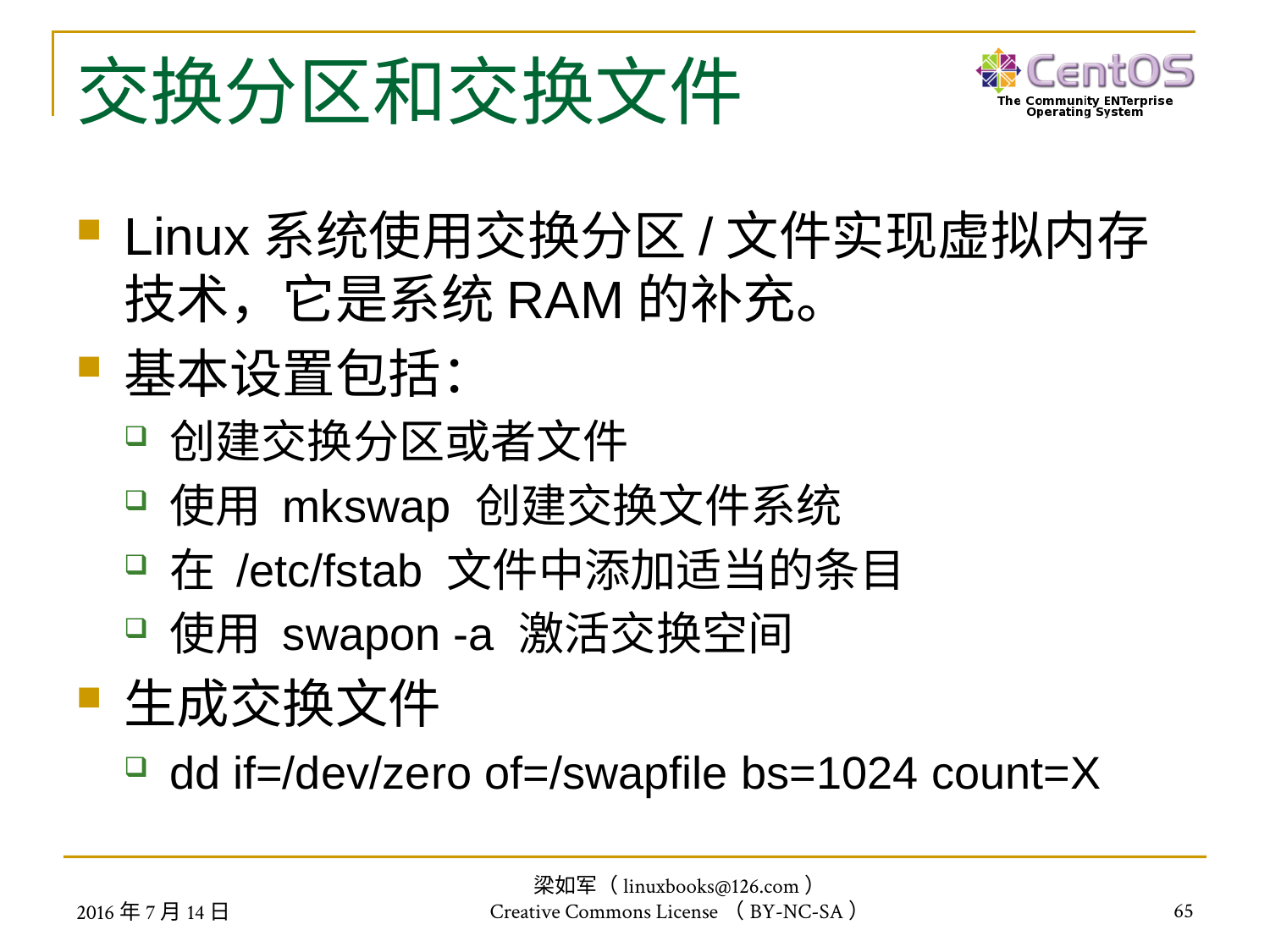

# 交换分区和交换文件
Linux系统使用交换分区/文件实现虚拟内存技术，它是系统RAM的补充。
基本设置包括：
创建交换分区或者文件
使用 mkswap 创建交换文件系统
在 /etc/fstab 文件中添加适当的条目
使用 swapon -a 激活交换空间
生成交换文件
dd if=/dev/zero of=/swapfile bs=1024 count=X
梁如军（linuxbooks@126.com）
Creative Commons License（BY-NC-SA）
2016年7月14日
65